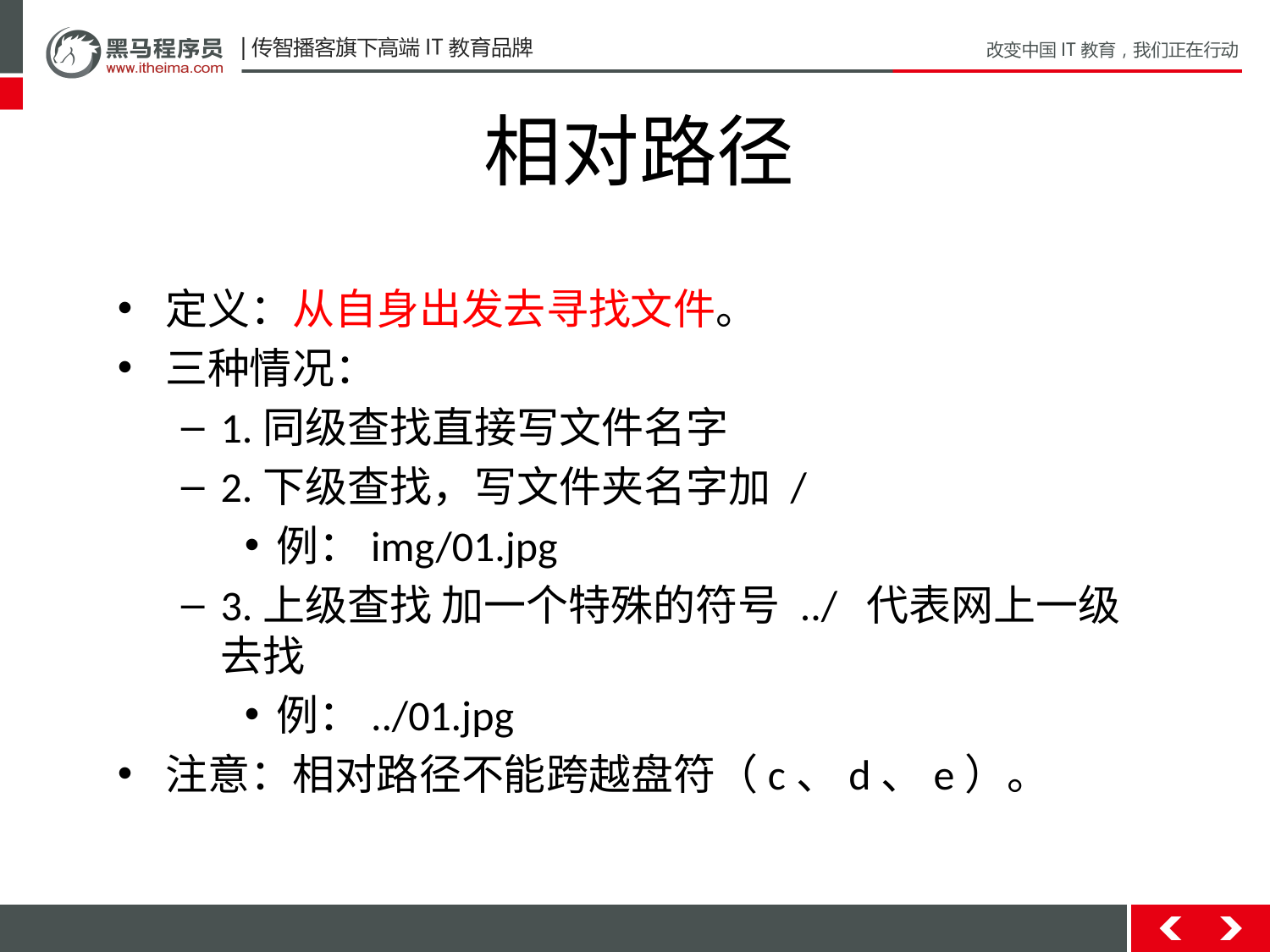

相对路径
定义：从自身出发去寻找文件。
三种情况：
1.同级查找直接写文件名字
2.下级查找，写文件夹名字加 /
例：img/01.jpg
3.上级查找 加一个特殊的符号 ../  代表网上一级去找
例：../01.jpg
注意：相对路径不能跨越盘符（c、d、e）。